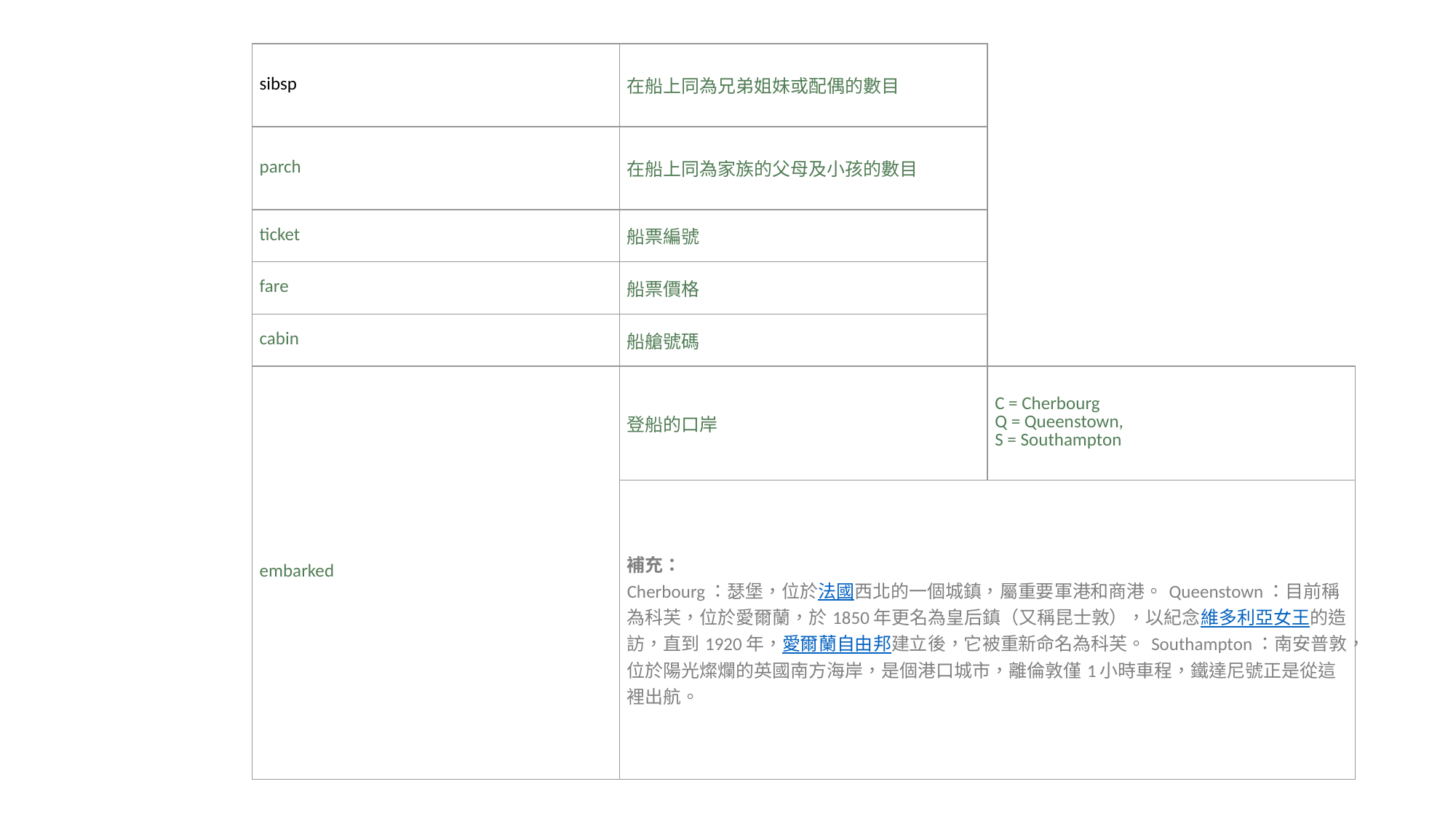

| sibsp | 在船上同為兄弟姐妹或配偶的數目 |  |
| --- | --- | --- |
| parch | 在船上同為家族的父母及小孩的數目 |  |
| ticket | 船票編號 |  |
| fare | 船票價格 |  |
| cabin | 船艙號碼 |  |
| embarked | 登船的口岸 | C = Cherbourg Q = Queenstown, S = Southampton |
|  | 補充： Cherbourg：瑟堡，位於法國西北的一個城鎮，屬重要軍港和商港。Queenstown：目前稱為科芙，位於愛爾蘭，於1850年更名為皇后鎮（又稱昆士敦），以紀念維多利亞女王的造訪，直到1920年，愛爾蘭自由邦建立後，它被重新命名為科芙。Southampton：南安普敦，位於陽光燦爛的英國南方海岸，是個港口城市，離倫敦僅1小時車程，鐵達尼號正是從這裡出航。 |  |